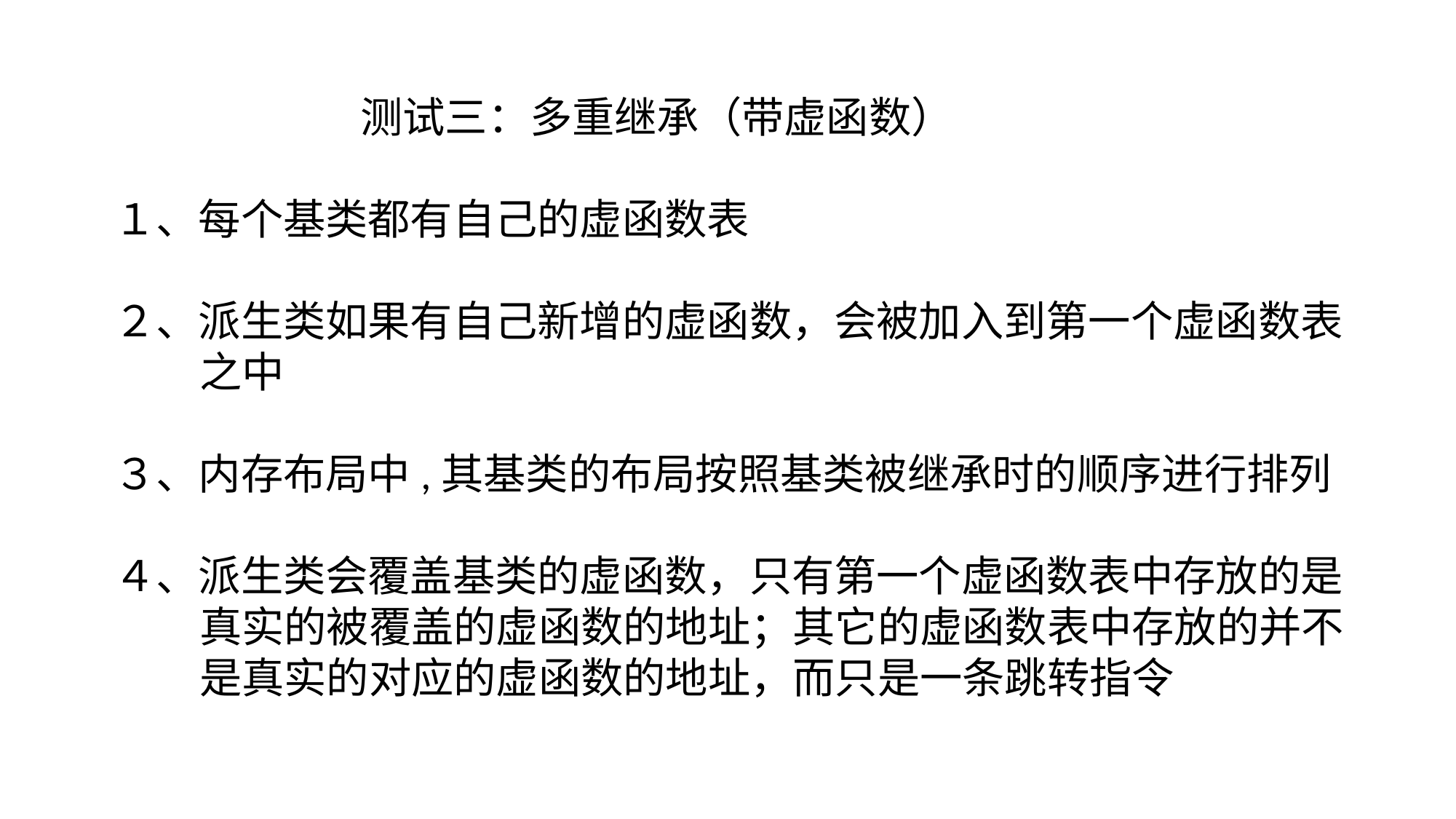

测试三：多重继承（带虚函数）

１、每个基类都有自己的虚函数表

２、派生类如果有自己新增的虚函数，会被加入到第一个虚函数表
        之中

３、内存布局中,其基类的布局按照基类被继承时的顺序进行排列

４、派生类会覆盖基类的虚函数，只有第一个虚函数表中存放的是
        真实的被覆盖的虚函数的地址；其它的虚函数表中存放的并不
        是真实的对应的虚函数的地址，而只是一条跳转指令